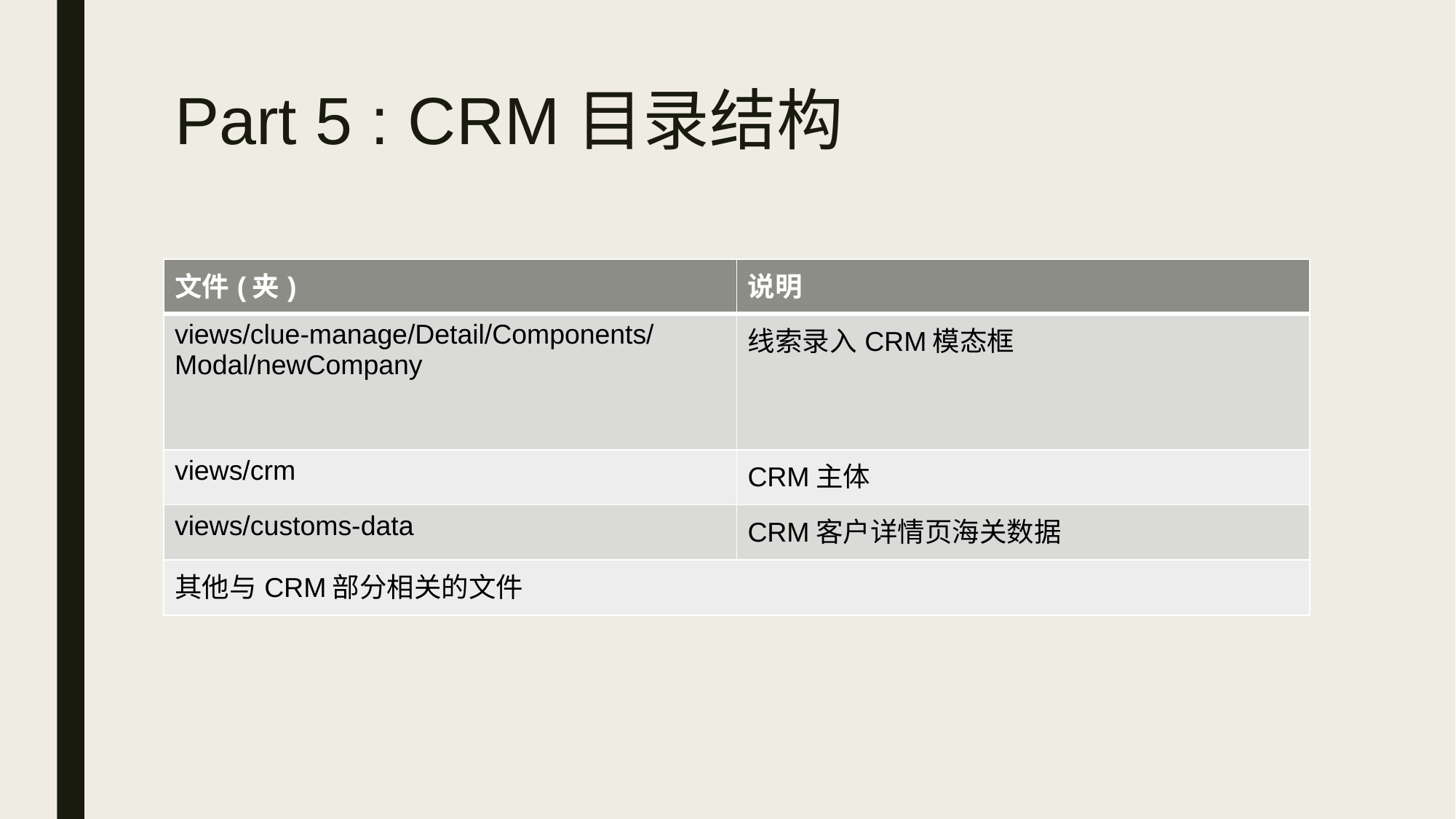

# Part 5 : CRM目录结构
| 文件(夹) | 说明 |
| --- | --- |
| views/clue-manage/Detail/Components/Modal/newCompany | 线索录入CRM模态框 |
| views/crm | CRM主体 |
| views/customs-data | CRM客户详情页海关数据 |
| 其他与CRM部分相关的文件 |  |